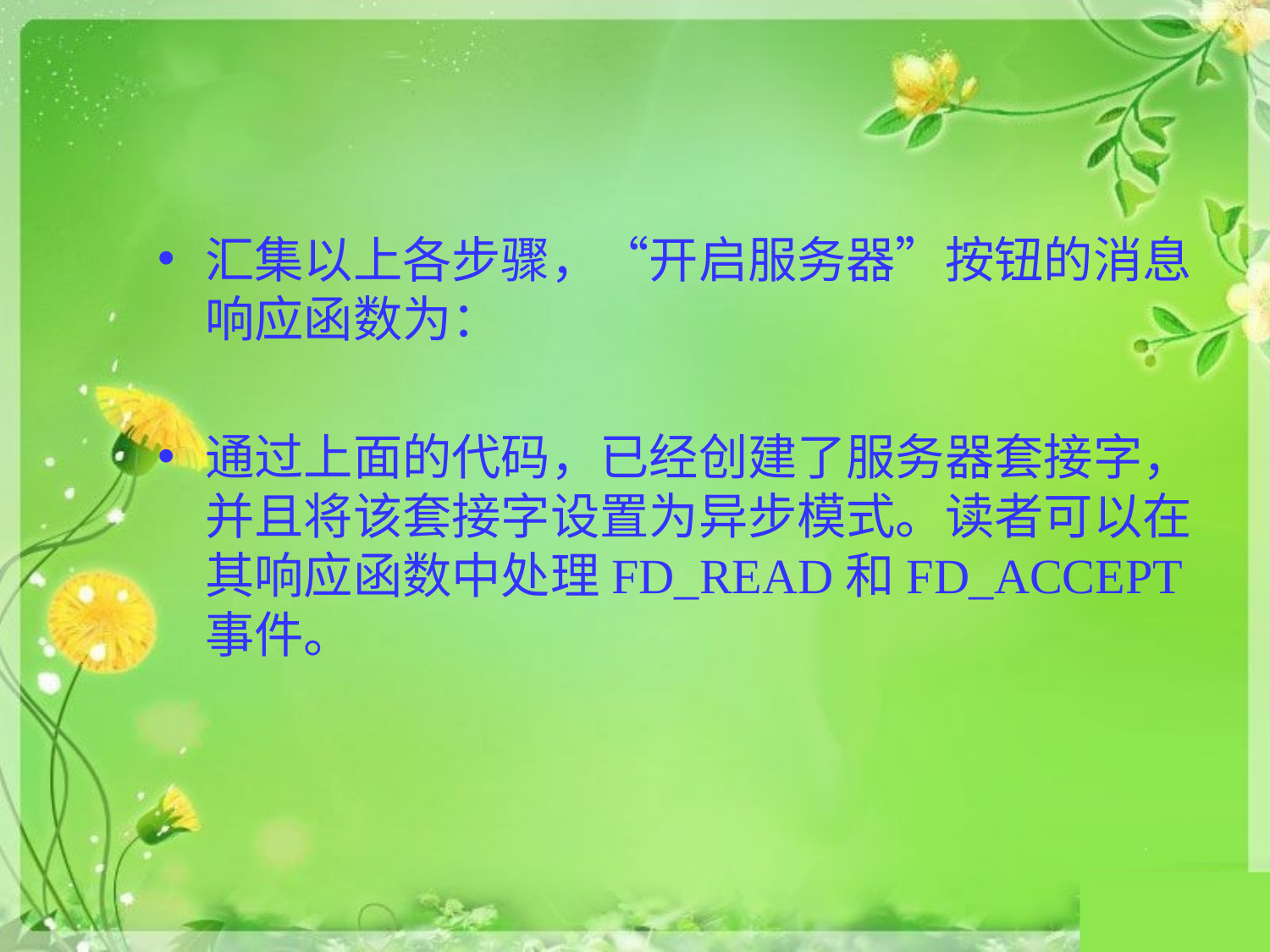

#
汇集以上各步骤，“开启服务器”按钮的消息响应函数为：

通过上面的代码，已经创建了服务器套接字，并且将该套接字设置为异步模式。读者可以在其响应函数中处理FD_READ和FD_ACCEPT事件。